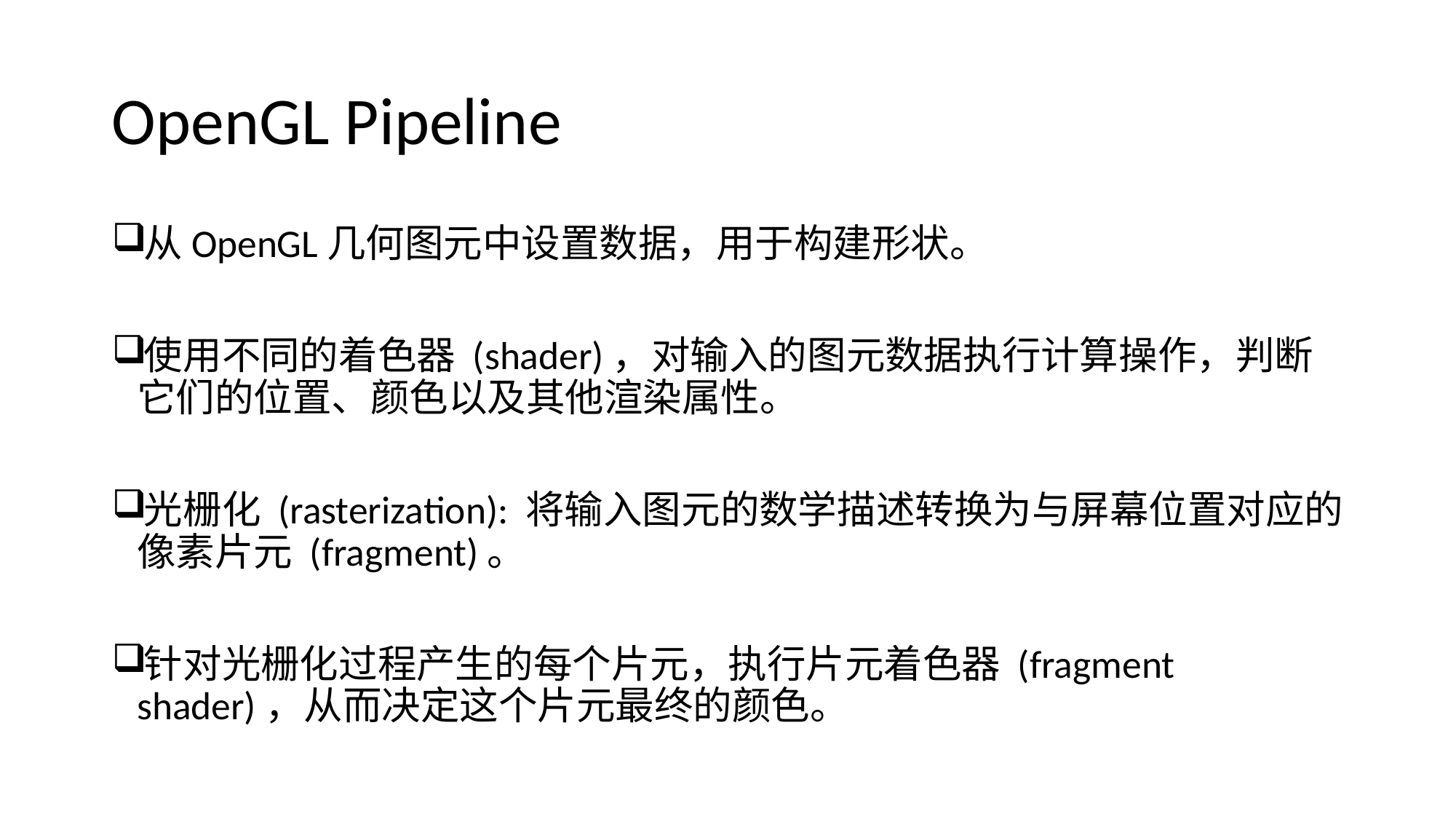

# OpenGL Pipeline
从OpenGL几何图元中设置数据，用于构建形状。

使用不同的着色器 (shader)，对输入的图元数据执行计算操作，判断它们的位置、颜色以及其他渲染属性。

光栅化 (rasterization): 将输入图元的数学描述转换为与屏幕位置对应的像素片元 (fragment)。

针对光栅化过程产生的每个片元，执行片元着色器 (fragment shader)，从而决定这个片元最终的颜色。